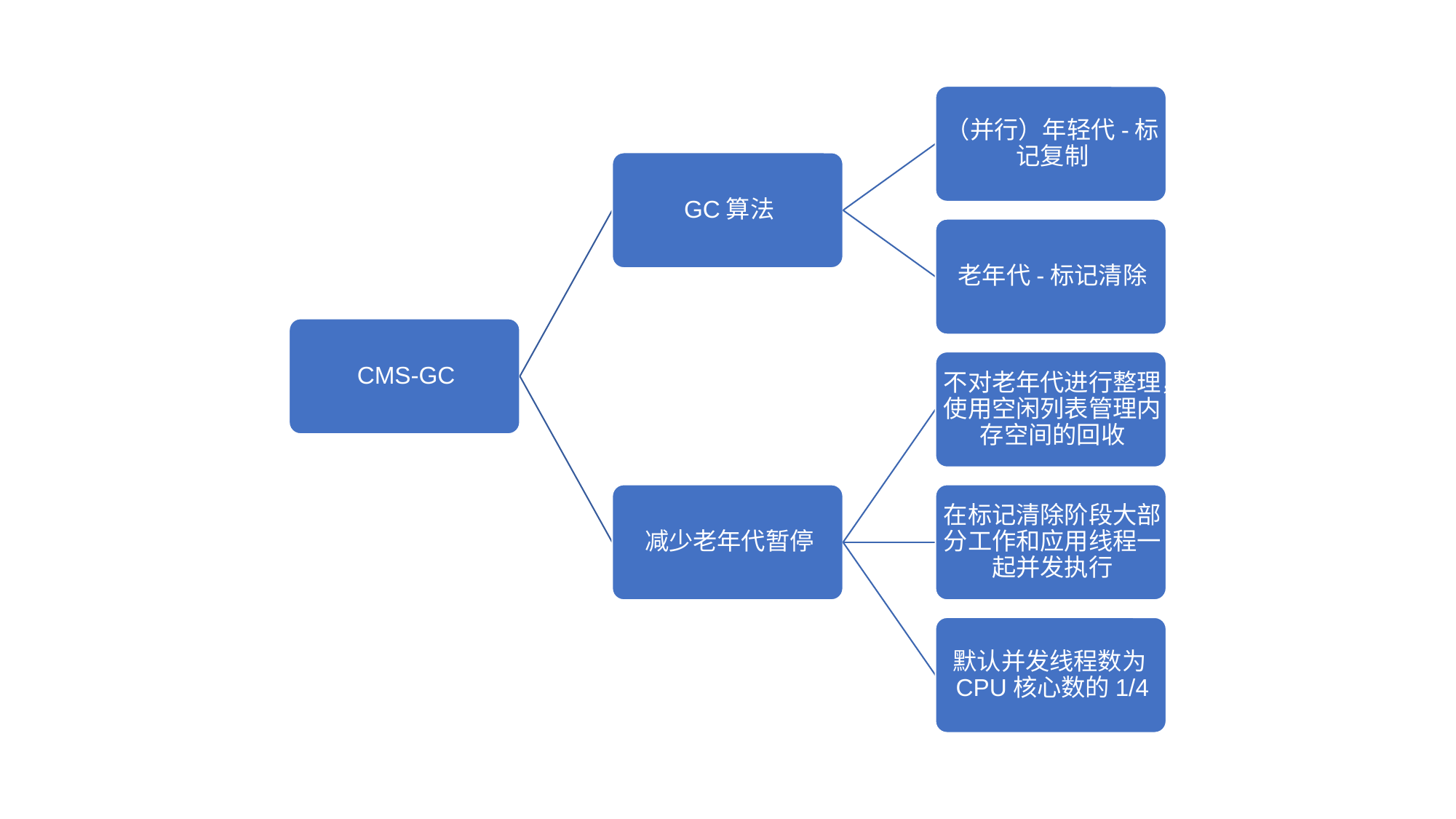

CMS-GC

GC算法

（并行）年轻代-标记复制

老年代-标记清除

减少老年代暂停

不对老年代进行整理，使用空闲列表管理内存空间的回收

在标记清除阶段大部分工作和应用线程一起并发执行

默认并发线程数为CPU核心数的1/4